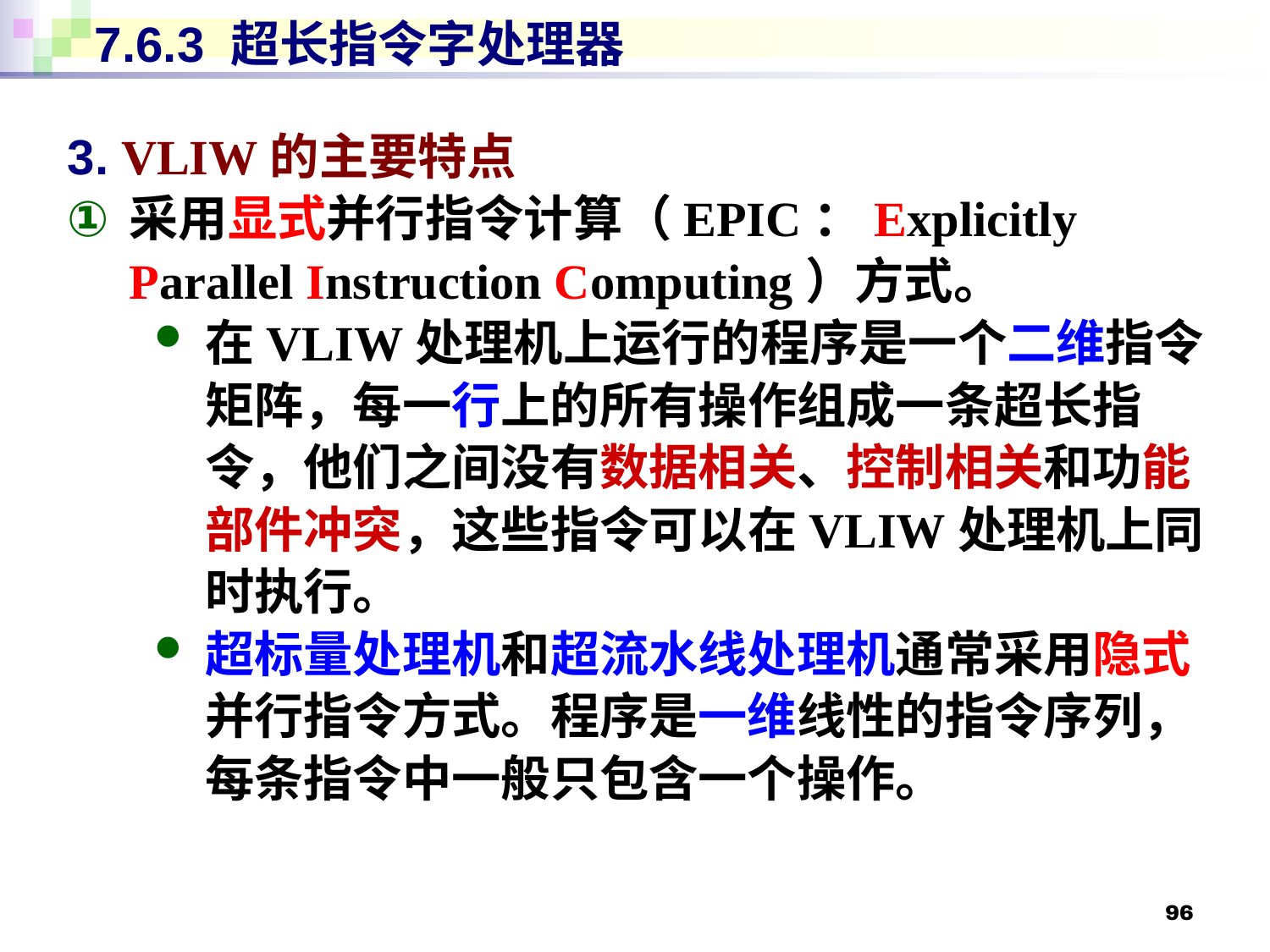

# 7.6.3 超长指令字处理器
3. VLIW的主要特点
采用显式并行指令计算（EPIC：Explicitly Parallel Instruction Computing）方式。
在VLIW处理机上运行的程序是一个二维指令矩阵，每一行上的所有操作组成一条超长指令，他们之间没有数据相关、控制相关和功能部件冲突，这些指令可以在VLIW处理机上同时执行。
超标量处理机和超流水线处理机通常采用隐式并行指令方式。程序是一维线性的指令序列，每条指令中一般只包含一个操作。
96